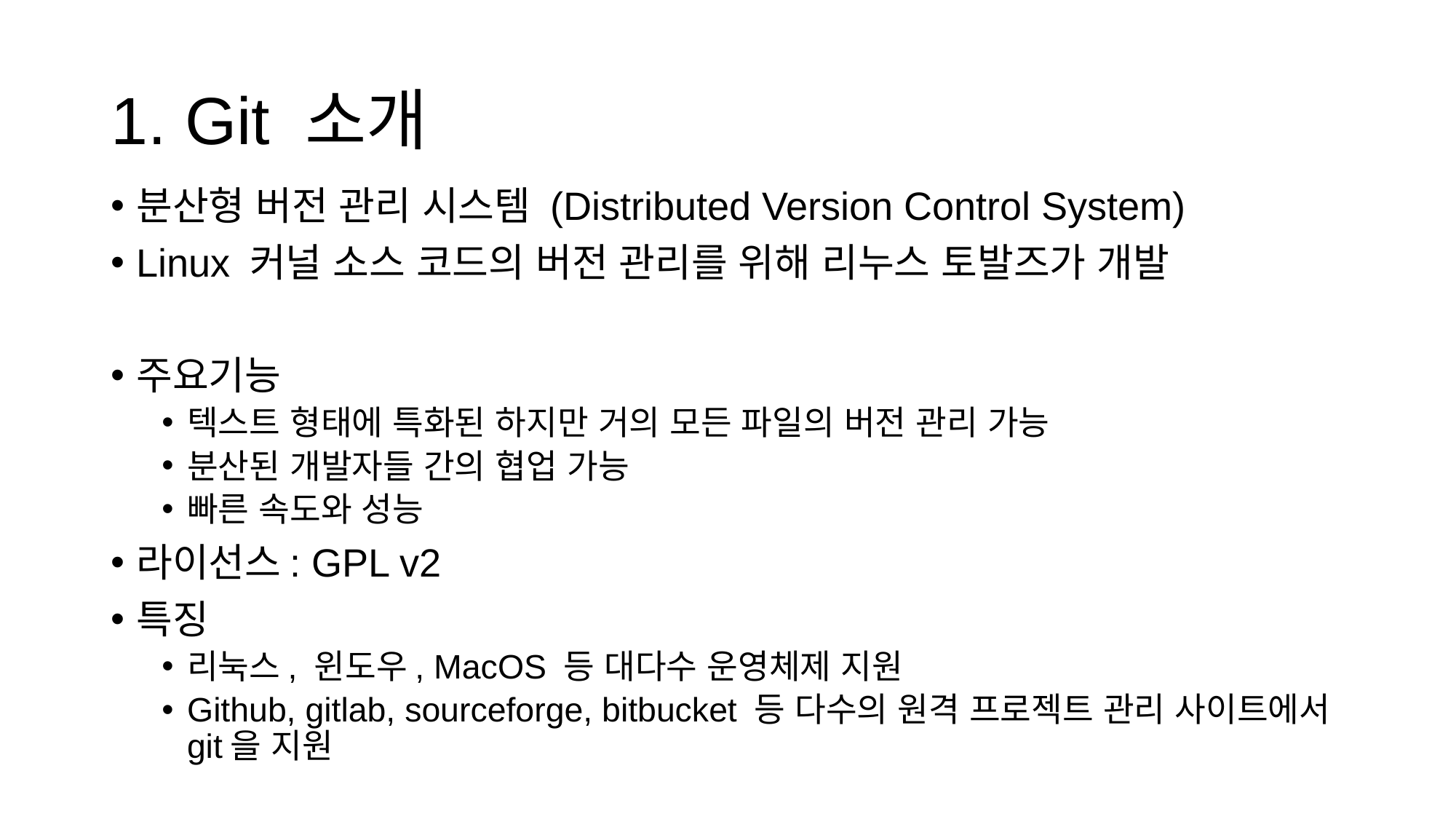

# 1. Git 소개
분산형 버전 관리 시스템 (Distributed Version Control System)
Linux 커널 소스 코드의 버전 관리를 위해 리누스 토발즈가 개발

주요기능
텍스트 형태에 특화된 하지만 거의 모든 파일의 버전 관리 가능
분산된 개발자들 간의 협업 가능
빠른 속도와 성능
라이선스: GPL v2
특징
리눅스, 윈도우, MacOS 등 대다수 운영체제 지원
Github, gitlab, sourceforge, bitbucket 등 다수의 원격 프로젝트 관리 사이트에서 git을 지원